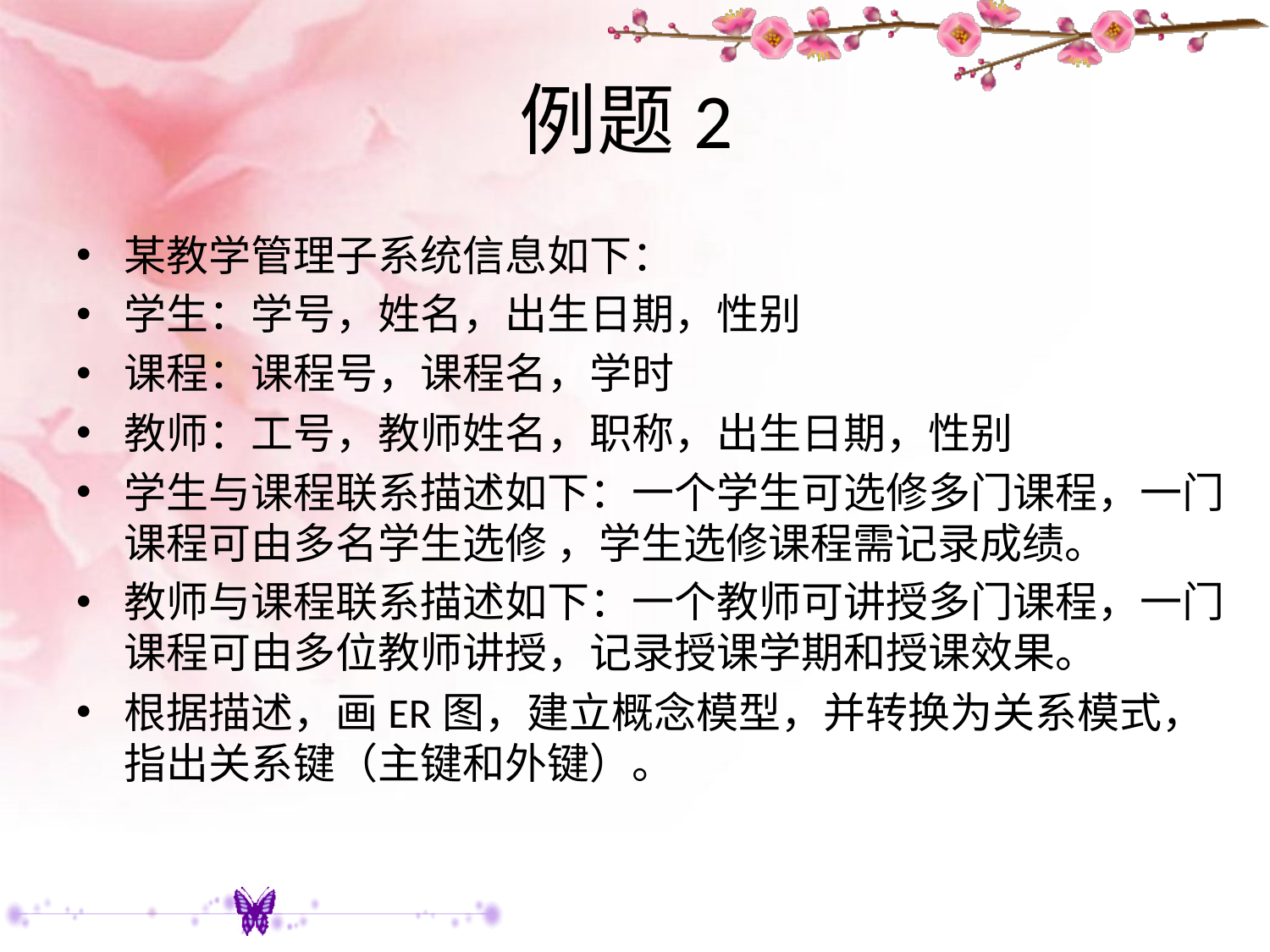

# 例题2
某教学管理子系统信息如下：
学生：学号，姓名，出生日期，性别
课程：课程号，课程名，学时
教师：工号，教师姓名，职称，出生日期，性别
学生与课程联系描述如下：一个学生可选修多门课程，一门课程可由多名学生选修 ，学生选修课程需记录成绩。
教师与课程联系描述如下：一个教师可讲授多门课程，一门课程可由多位教师讲授，记录授课学期和授课效果。
根据描述，画ER图，建立概念模型，并转换为关系模式，指出关系键（主键和外键）。